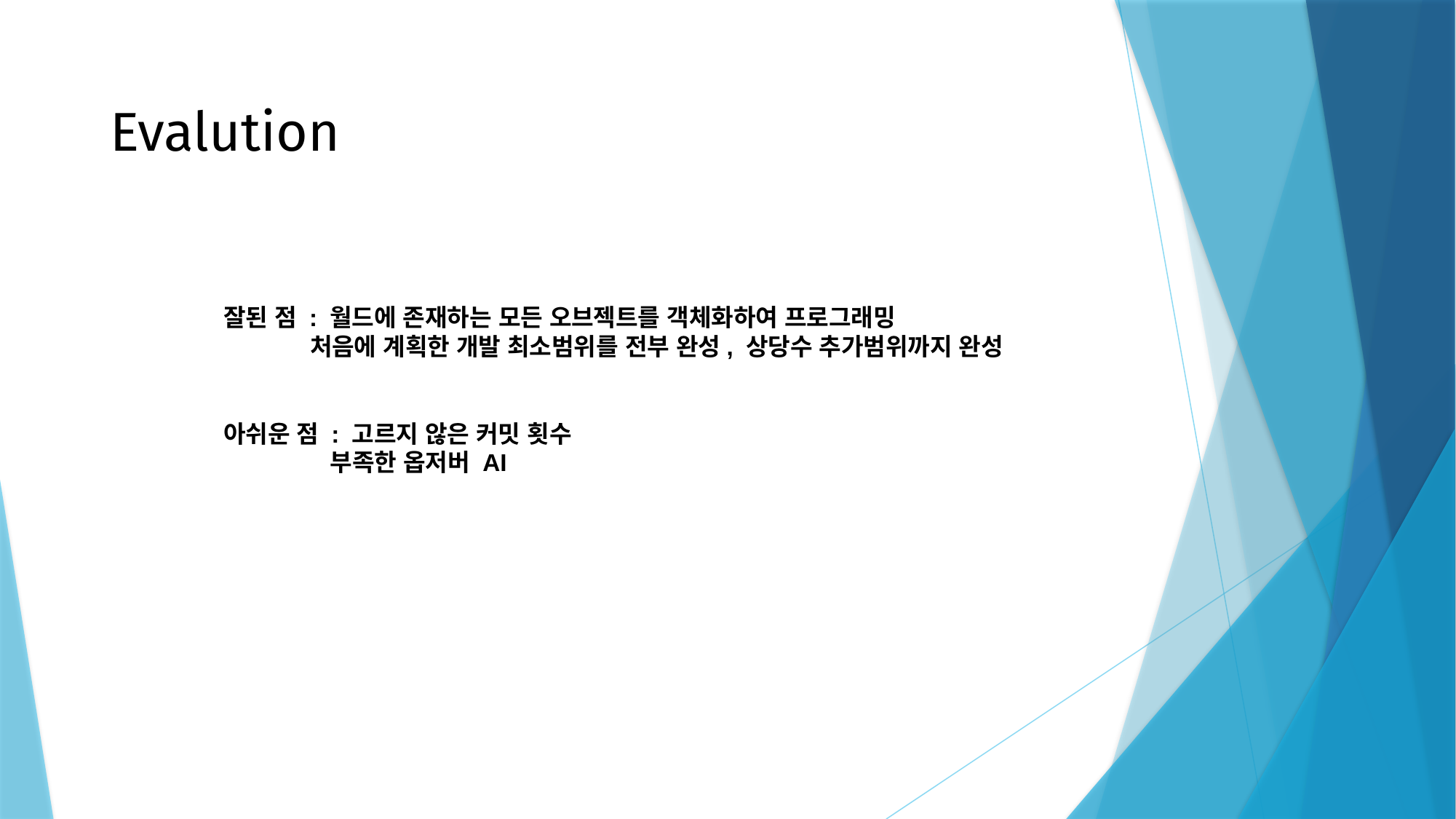

Evalution
잘된 점 : 월드에 존재하는 모든 오브젝트를 객체화하여 프로그래밍
            처음에 계획한 개발 최소범위를 전부 완성, 상당수 추가범위까지 완성

아쉬운 점 : 고르지 않은 커밋 횟수
               부족한 옵저버 AI